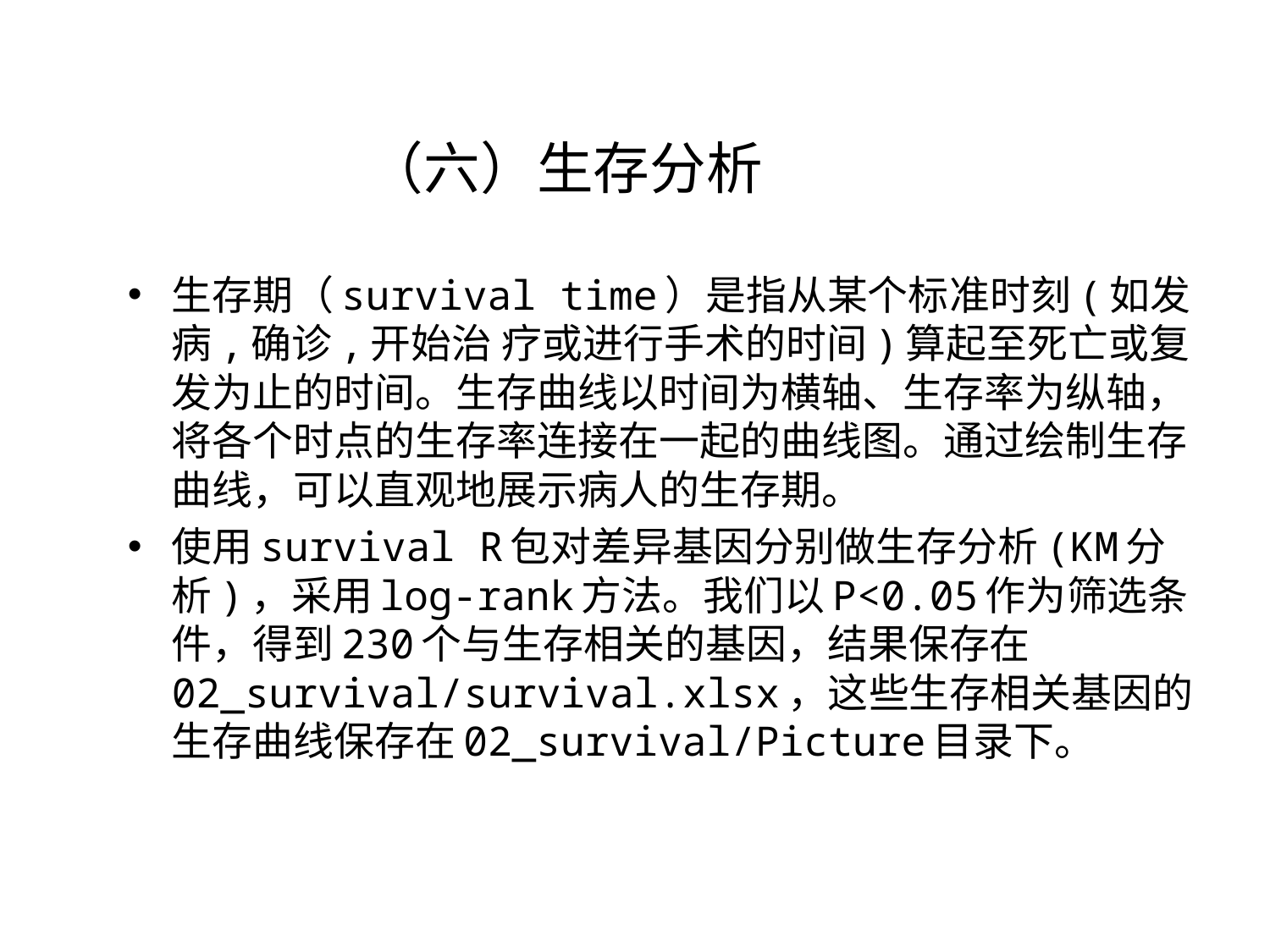

（六）生存分析

生存期（survival time）是指从某个标准时刻(如发病,确诊,开始治 疗或进行手术的时间)算起至死亡或复发为止的时间。生存曲线以时间为横轴、生存率为纵轴，将各个时点的生存率连接在一起的曲线图。通过绘制生存曲线，可以直观地展示病人的生存期。
使用survival R包对差异基因分别做生存分析(KM分析)，采用log-rank方法。我们以P<0.05作为筛选条件，得到230个与生存相关的基因，结果保存在02_survival/survival.xlsx，这些生存相关基因的生存曲线保存在02_survival/Picture目录下。